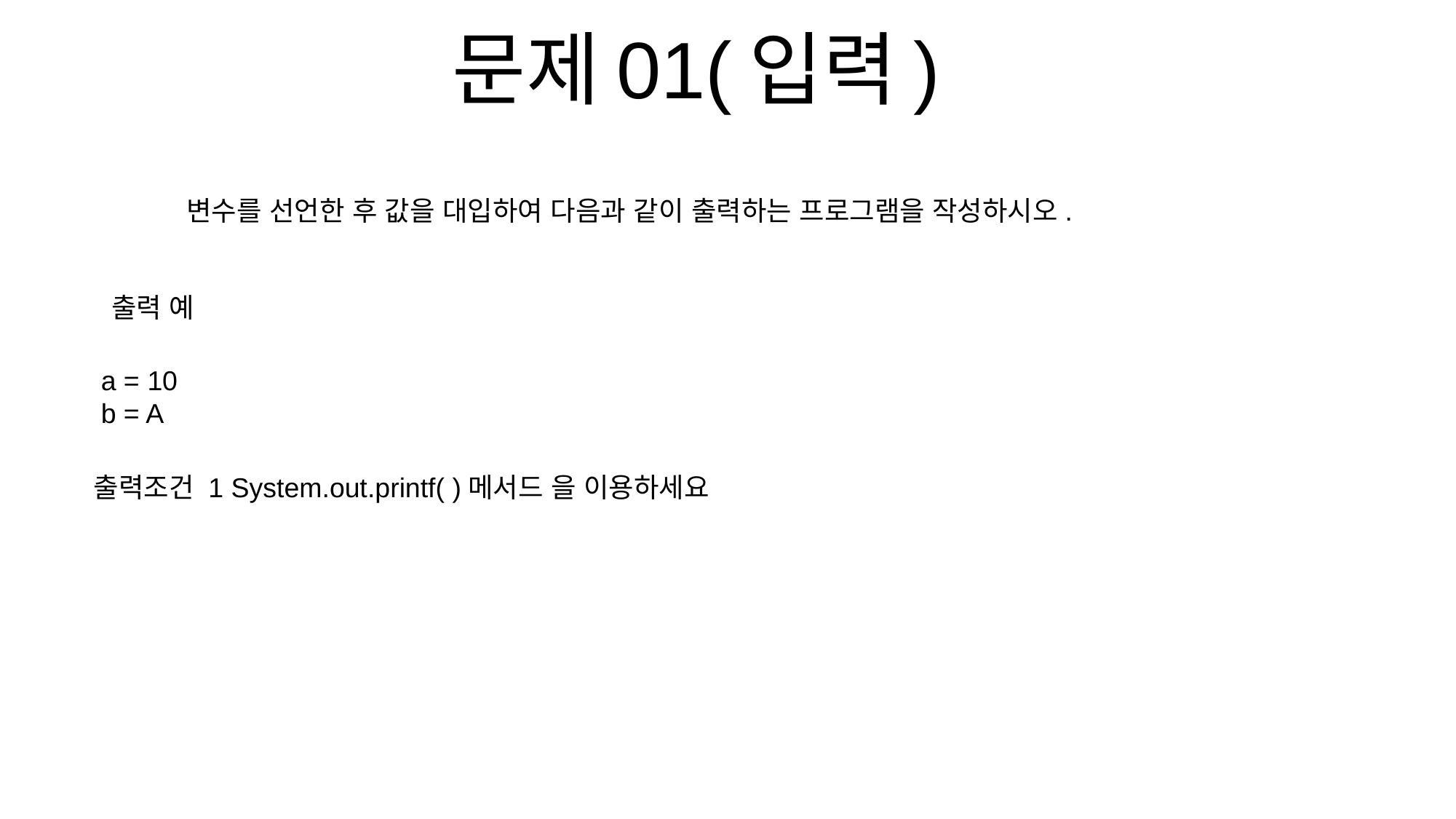

# 문제01(입력)
변수를 선언한 후 값을 대입하여 다음과 같이 출력하는 프로그램을 작성하시오.
출력 예
a = 10
b = A
출력조건 1 System.out.printf( )메서드 을 이용하세요